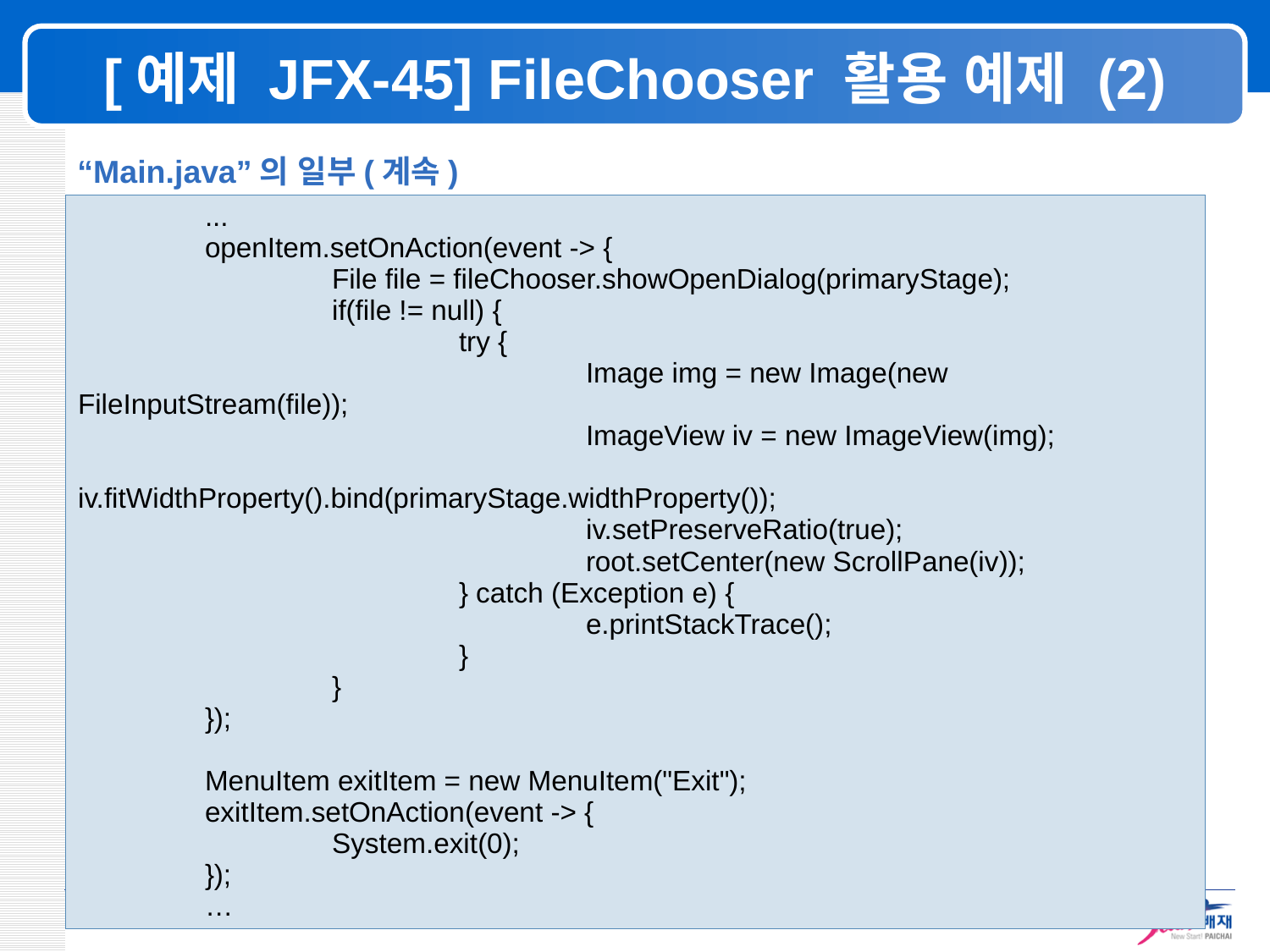

# [예제 JFX-45] FileChooser 활용 예제 (2)
“Main.java”의 일부(계속)
	...
	openItem.setOnAction(event -> {
		File file = fileChooser.showOpenDialog(primaryStage);
		if(file != null) {
			try {
				Image img = new Image(new FileInputStream(file));
				ImageView iv = new ImageView(img);
				iv.fitWidthProperty().bind(primaryStage.widthProperty());
				iv.setPreserveRatio(true);
				root.setCenter(new ScrollPane(iv));
			} catch (Exception e) {
				e.printStackTrace();
			}
		}
	});

	MenuItem exitItem = new MenuItem("Exit");
	exitItem.setOnAction(event -> {
		System.exit(0);
	});
	…